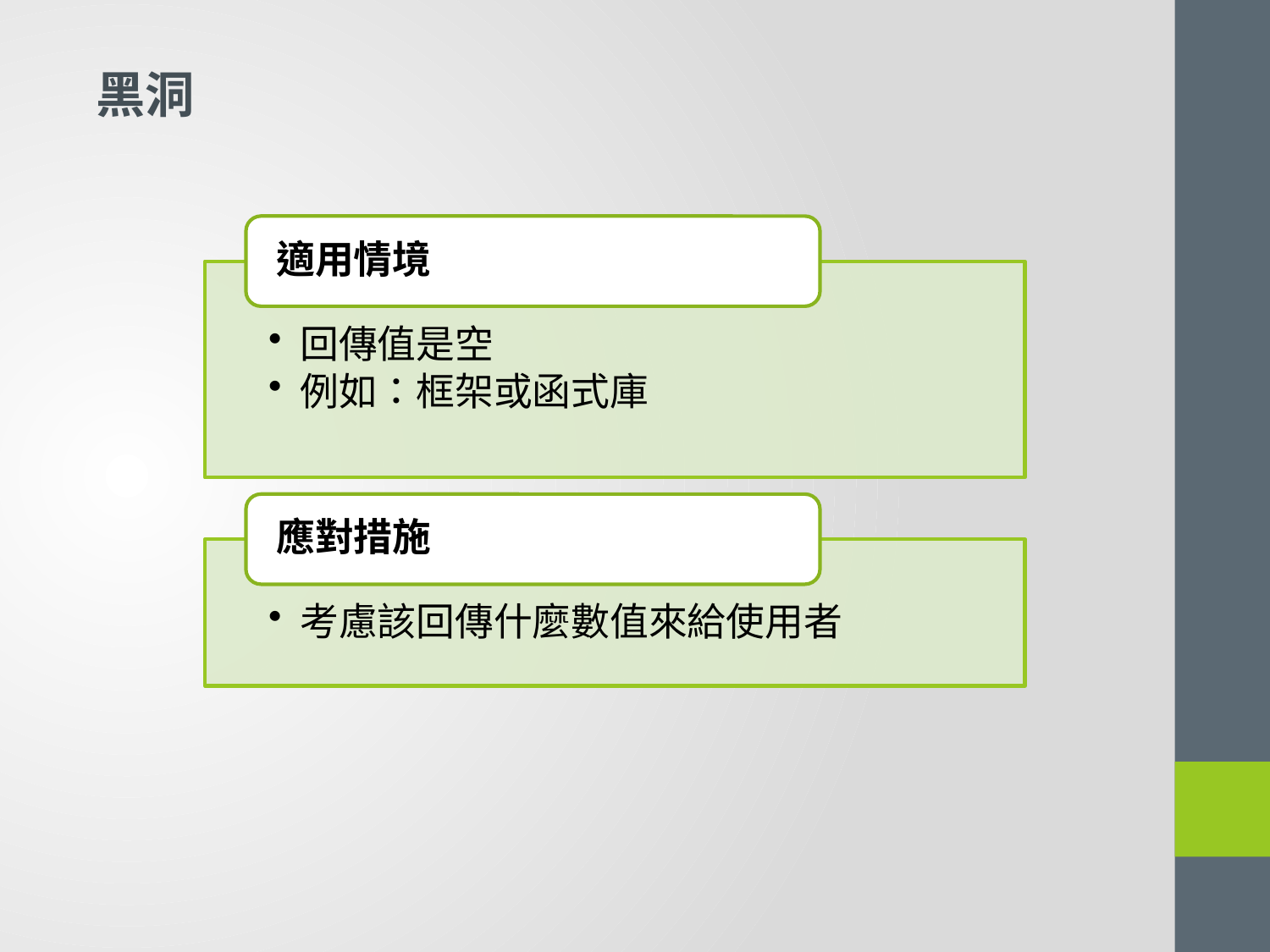

黑洞
回傳值是空
例如：框架或函式庫
適用情境
考慮該回傳什麼數值來給使用者
應對措施